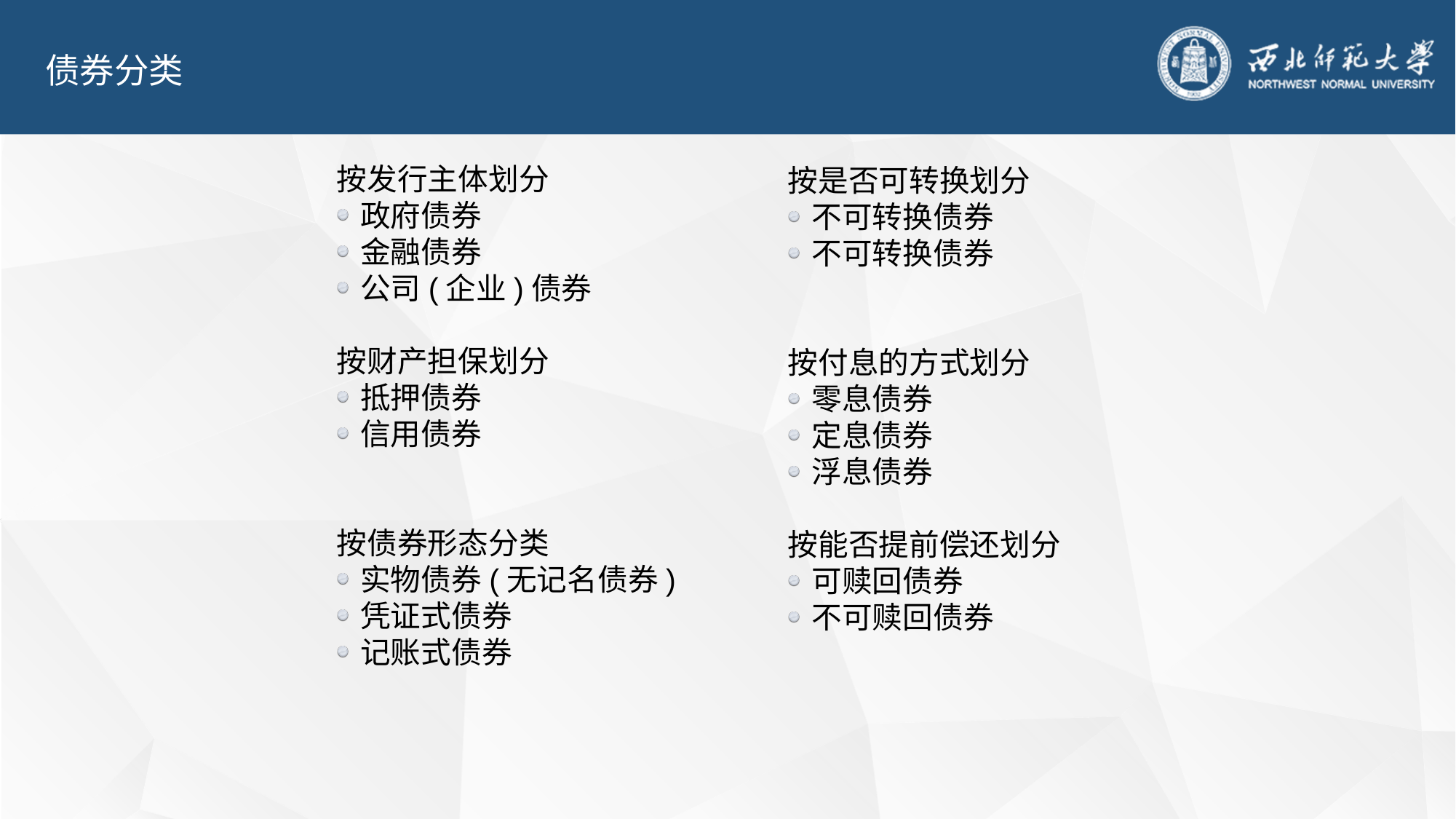

债券分类
按发行主体划分
政府债券
金融债券
公司(企业)债券

按财产担保划分
抵押债券
信用债券

按债券形态分类
实物债券(无记名债券)
凭证式债券
记账式债券
按是否可转换划分
不可转换债券
不可转换债券

按付息的方式划分
零息债券
定息债券
浮息债券

按能否提前偿还划分
可赎回债券
不可赎回债券